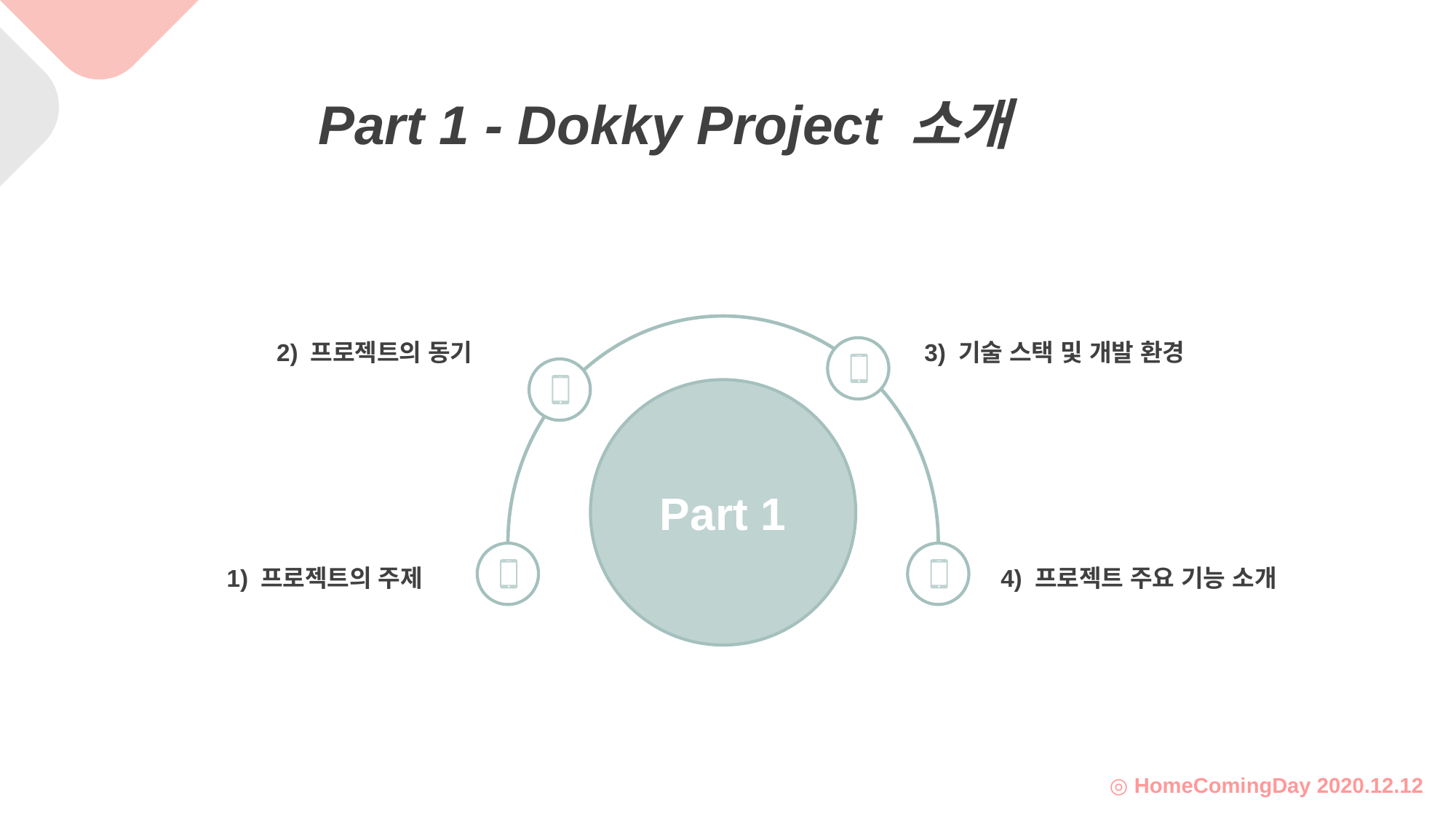

Part 1 - Dokky Project 소개

2) 프로젝트의 동기
3) 기술 스택 및 개발 환경

Part 1
1) 프로젝트의 주제
4) 프로젝트 주요 기능 소개

◎ HomeComingDay 2020.12.12